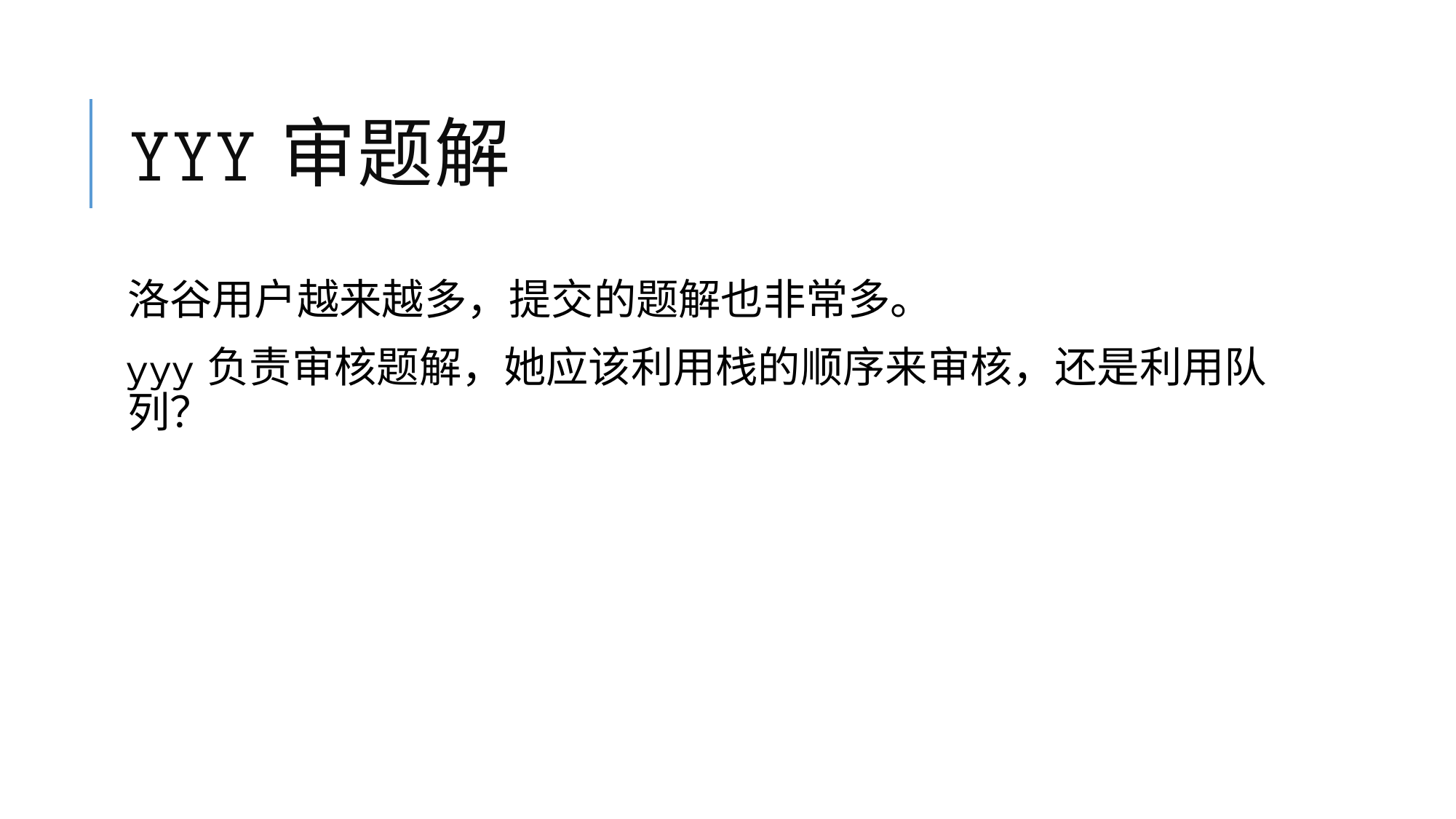

# yyy审题解
洛谷用户越来越多，提交的题解也非常多。
yyy负责审核题解，她应该利用栈的顺序来审核，还是利用队列？